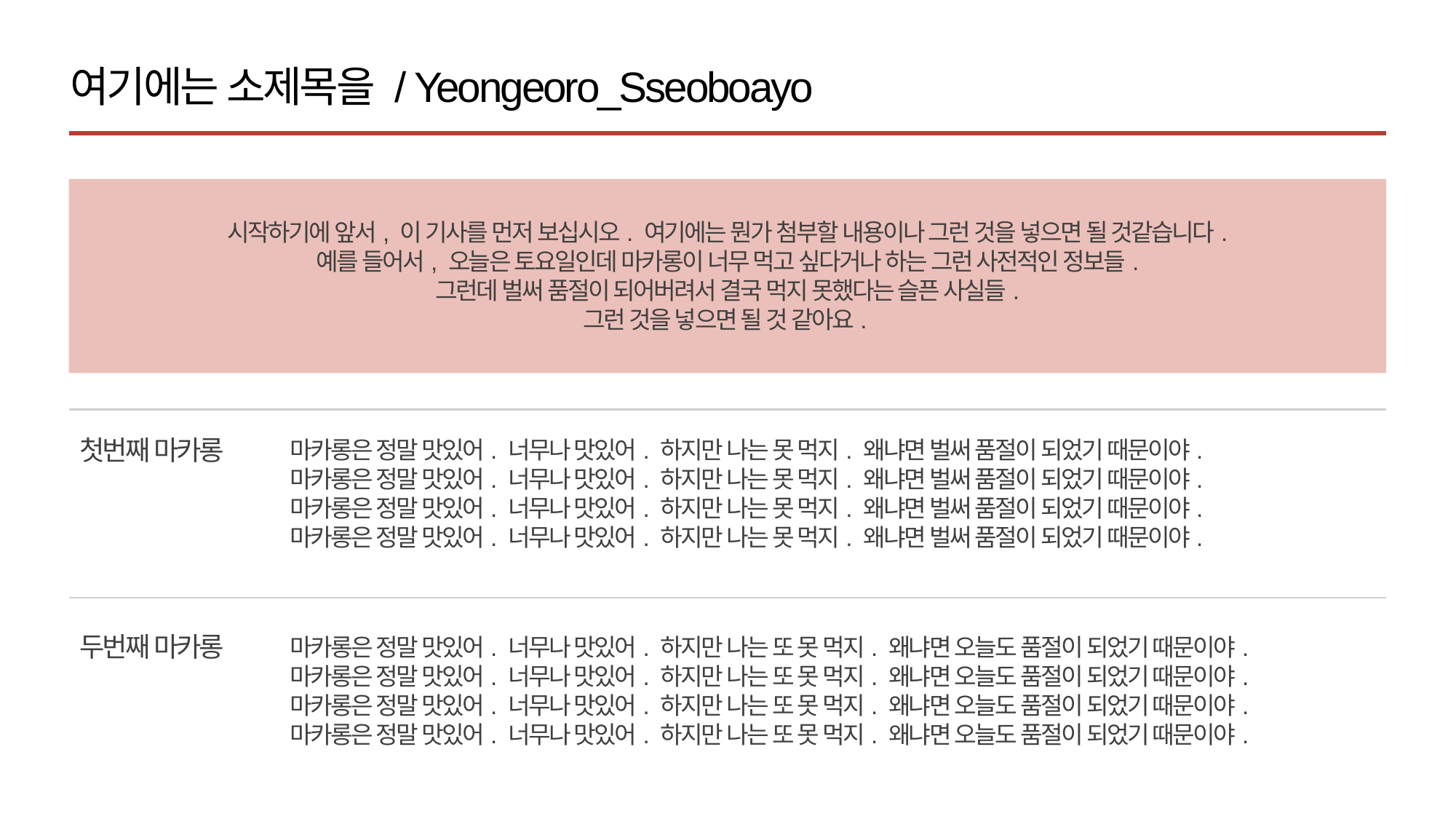

여기에는 소제목을 / Yeongeoro_Sseoboayo

시작하기에 앞서, 이 기사를 먼저 보십시오. 여기에는 뭔가 첨부할 내용이나 그런 것을 넣으면 될 것같습니다.
예를 들어서, 오늘은 토요일인데 마카롱이 너무 먹고 싶다거나 하는 그런 사전적인 정보들.
그런데 벌써 품절이 되어버려서 결국 먹지 못했다는 슬픈 사실들.
그런 것을 넣으면 될 것 같아요.
첫번째 마카롱
마카롱은 정말 맛있어. 너무나 맛있어. 하지만 나는 못 먹지. 왜냐면 벌써 품절이 되었기 때문이야.
마카롱은 정말 맛있어. 너무나 맛있어. 하지만 나는 못 먹지. 왜냐면 벌써 품절이 되었기 때문이야.
마카롱은 정말 맛있어. 너무나 맛있어. 하지만 나는 못 먹지. 왜냐면 벌써 품절이 되었기 때문이야.
마카롱은 정말 맛있어. 너무나 맛있어. 하지만 나는 못 먹지. 왜냐면 벌써 품절이 되었기 때문이야.
두번째 마카롱
마카롱은 정말 맛있어. 너무나 맛있어. 하지만 나는 또 못 먹지. 왜냐면 오늘도 품절이 되었기 때문이야.
마카롱은 정말 맛있어. 너무나 맛있어. 하지만 나는 또 못 먹지. 왜냐면 오늘도 품절이 되었기 때문이야.
마카롱은 정말 맛있어. 너무나 맛있어. 하지만 나는 또 못 먹지. 왜냐면 오늘도 품절이 되었기 때문이야.
마카롱은 정말 맛있어. 너무나 맛있어. 하지만 나는 또 못 먹지. 왜냐면 오늘도 품절이 되었기 때문이야.